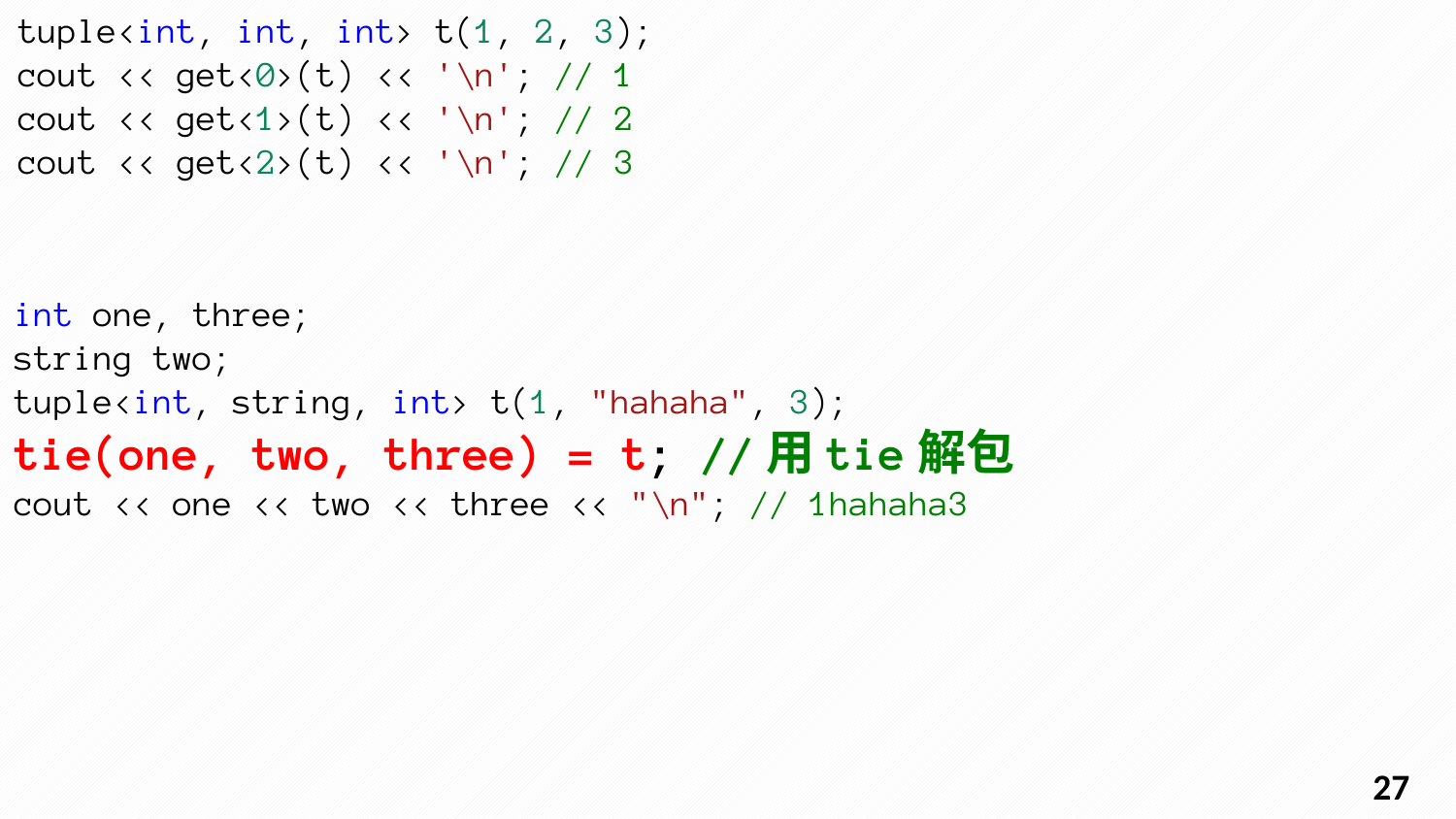

tuple<int, int, int> t(1, 2, 3);
cout << get<0>(t) << '\n'; // 1
cout << get<1>(t) << '\n'; // 2
cout << get<2>(t) << '\n'; // 3
int one, three;
string two;
tuple<int, string, int> t(1, "hahaha", 3);
tie(one, two, three) = t; //用tie解包
cout << one << two << three << "\n"; // 1hahaha3

27